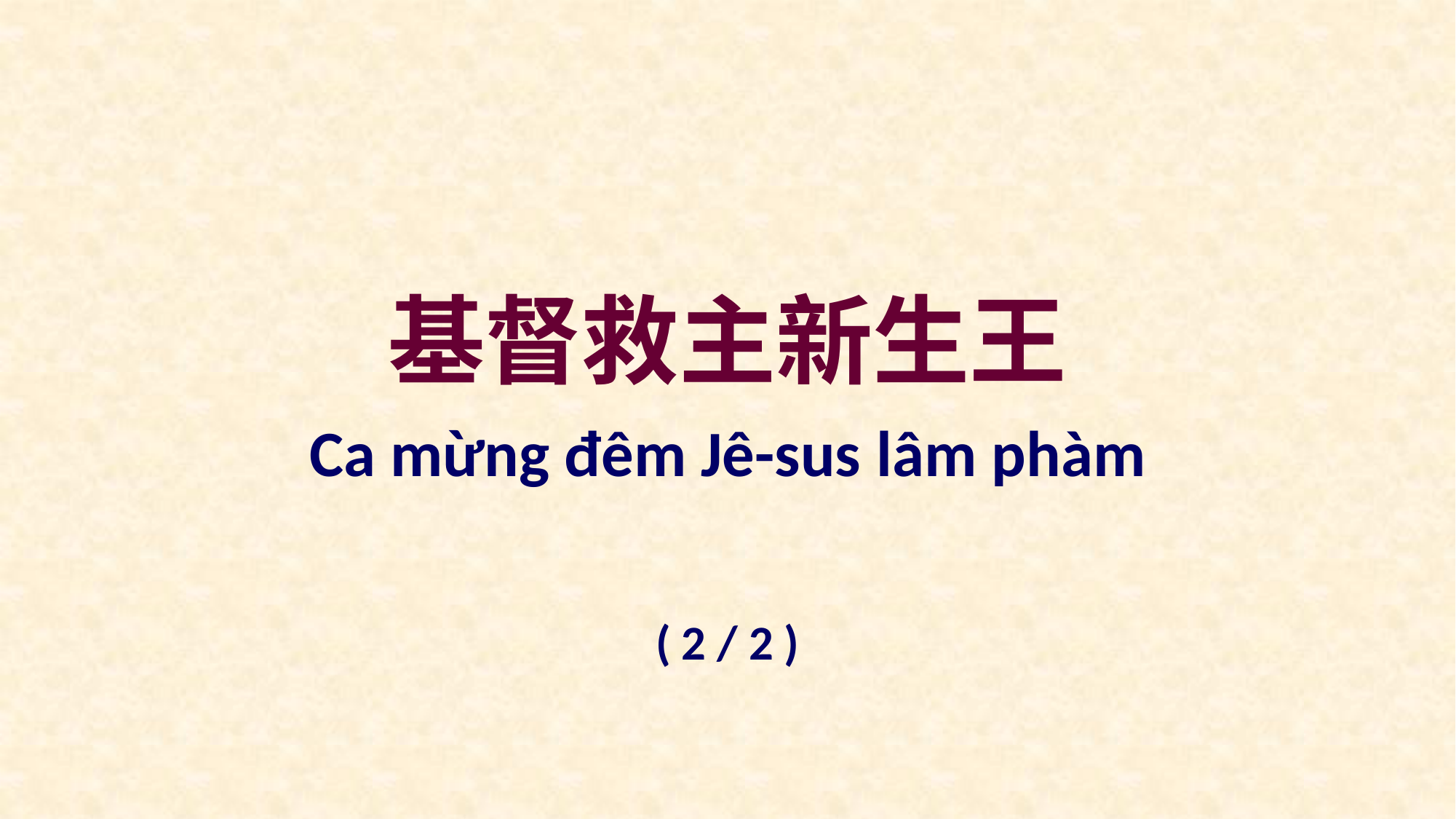

基督救主新生王
Ca mừng đêm Jê-sus lâm phàm
( 2 / 2 )